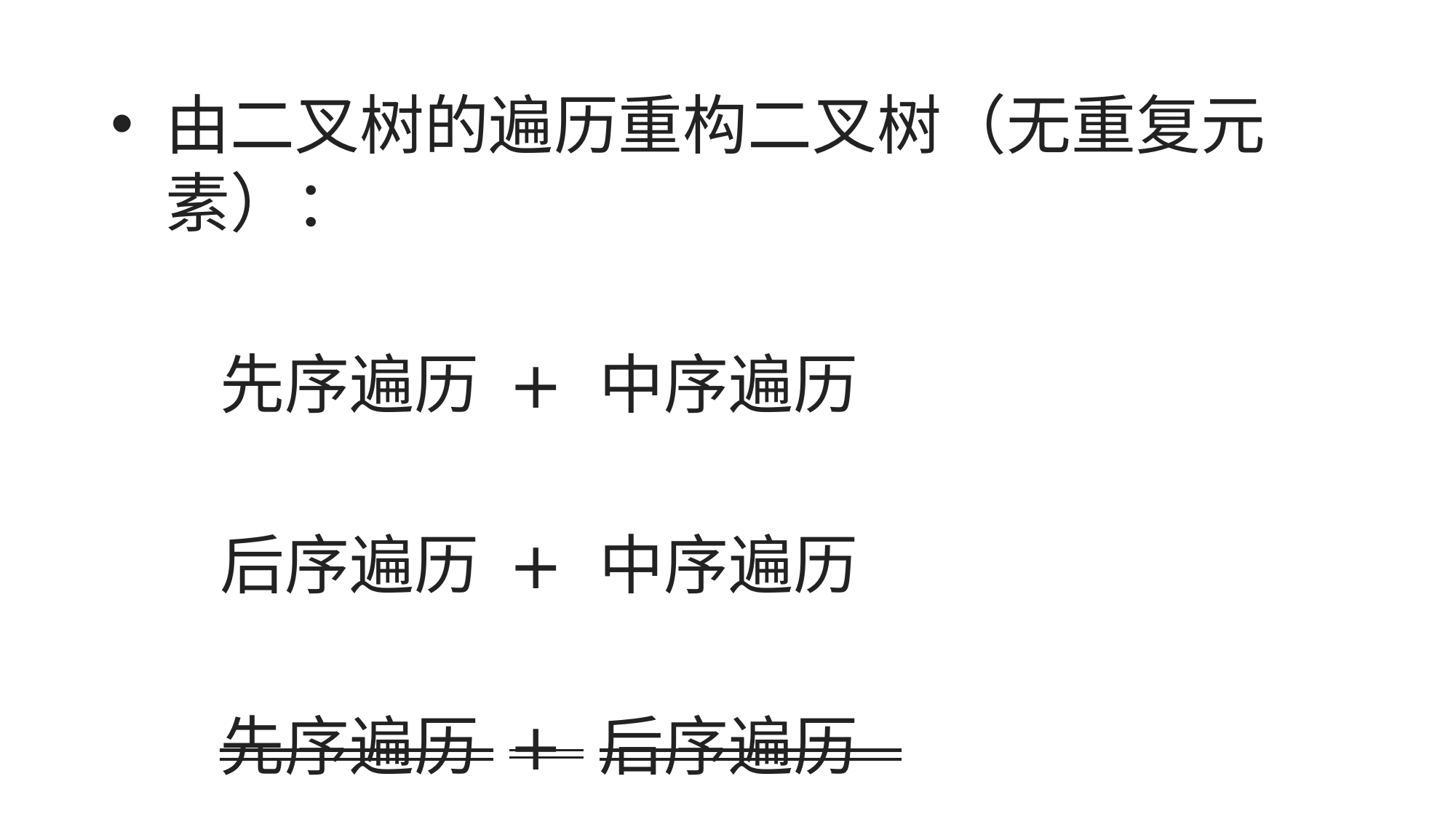

由二叉树的遍历重构二叉树（无重复元素）：

	先序遍历 + 中序遍历

	后序遍历 + 中序遍历

	先序遍历 + 后序遍历